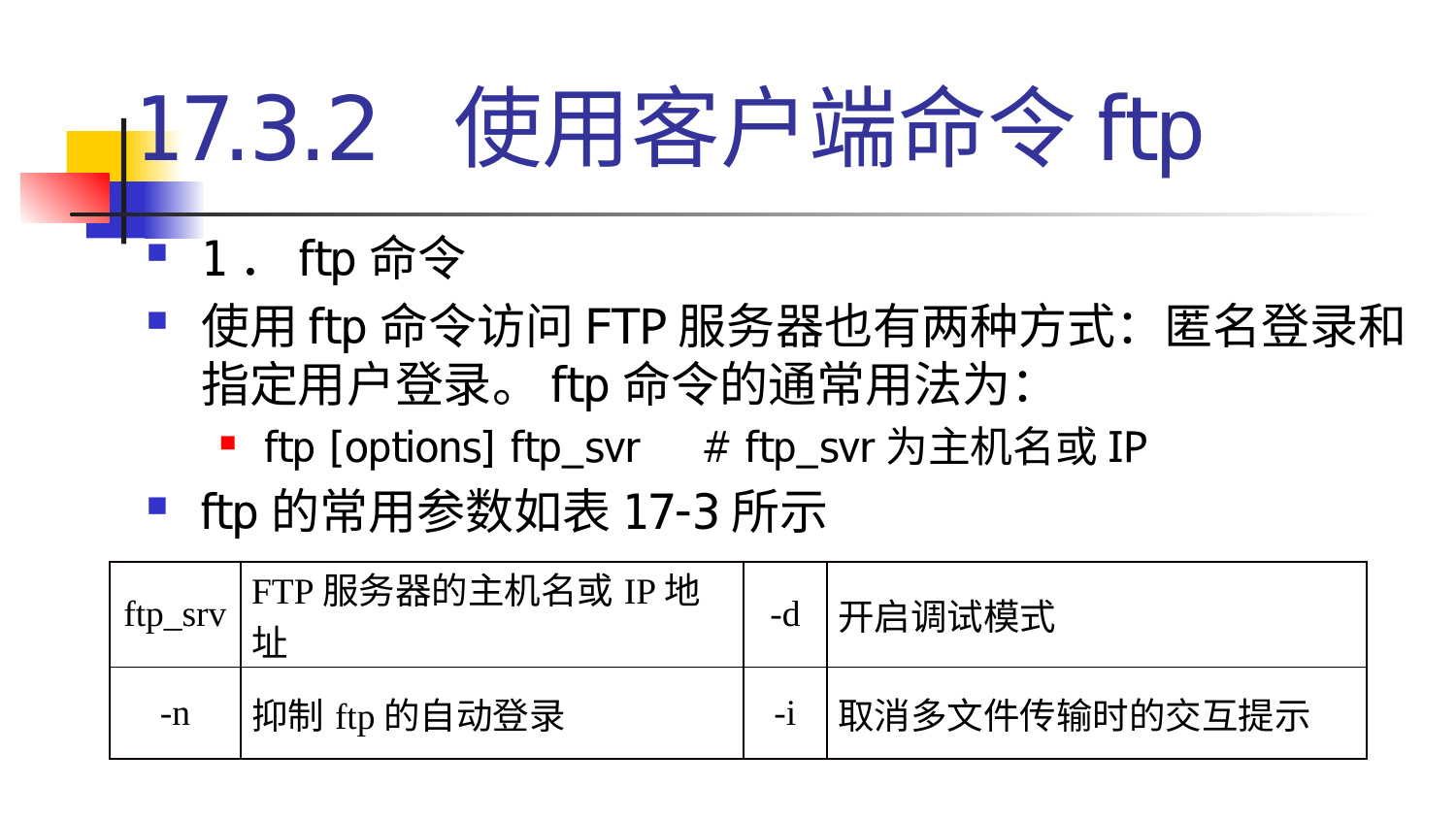

# 17.3.2  使用客户端命令ftp
1．ftp命令
使用ftp命令访问FTP服务器也有两种方式：匿名登录和指定用户登录。ftp命令的通常用法为：
ftp [options] ftp_svr 	# ftp_svr为主机名或IP
ftp的常用参数如表17-3所示
| ftp\_srv | FTP服务器的主机名或IP地址 | -d | 开启调试模式 |
| --- | --- | --- | --- |
| -n | 抑制ftp的自动登录 | -i | 取消多文件传输时的交互提示 |